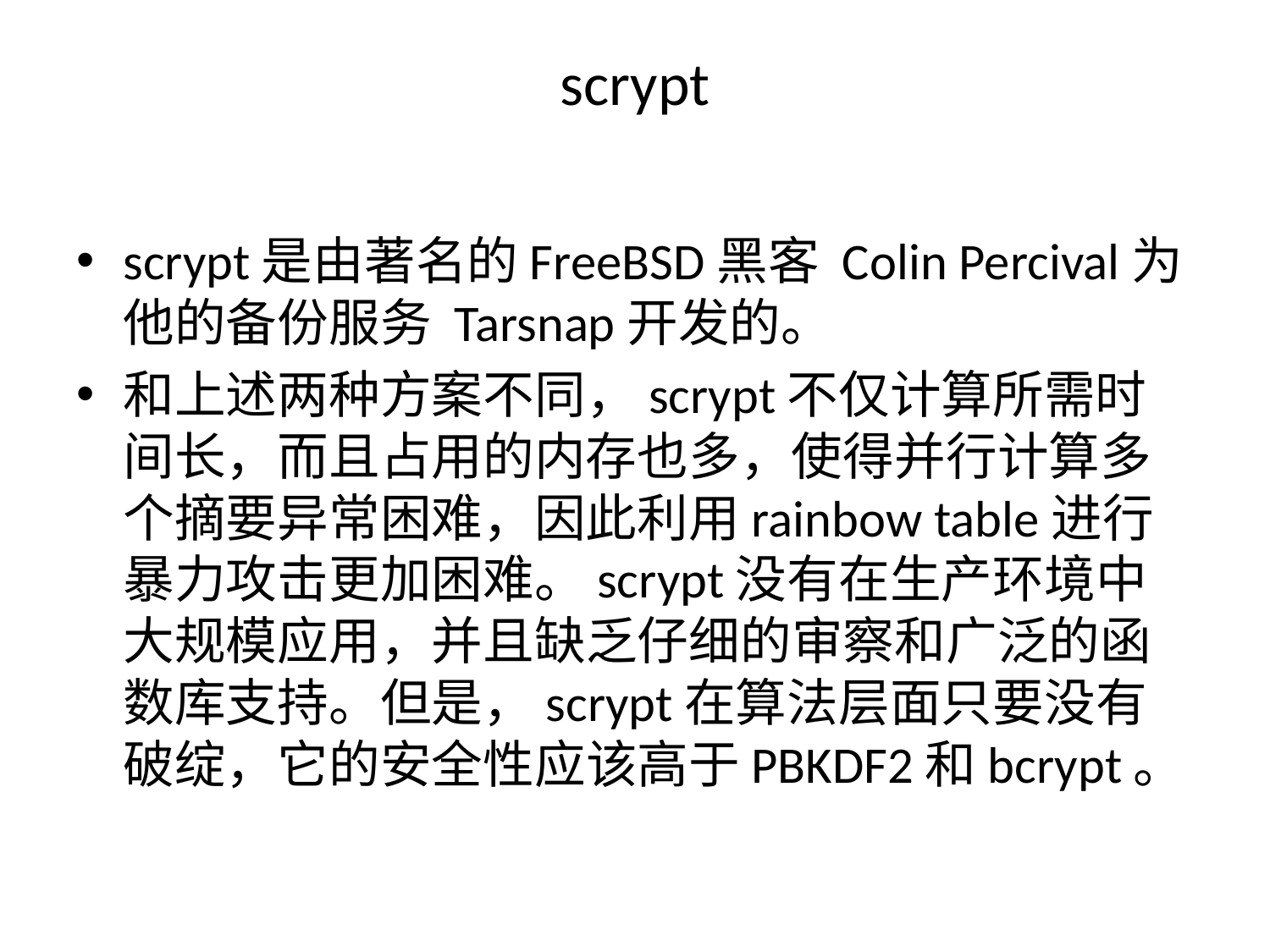

# scrypt
scrypt是由著名的FreeBSD黑客 Colin Percival为他的备份服务 Tarsnap开发的。
和上述两种方案不同，scrypt不仅计算所需时间长，而且占用的内存也多，使得并行计算多个摘要异常困难，因此利用rainbow table进行暴力攻击更加困难。scrypt没有在生产环境中大规模应用，并且缺乏仔细的审察和广泛的函数库支持。但是，scrypt在算法层面只要没有破绽，它的安全性应该高于PBKDF2和bcrypt。